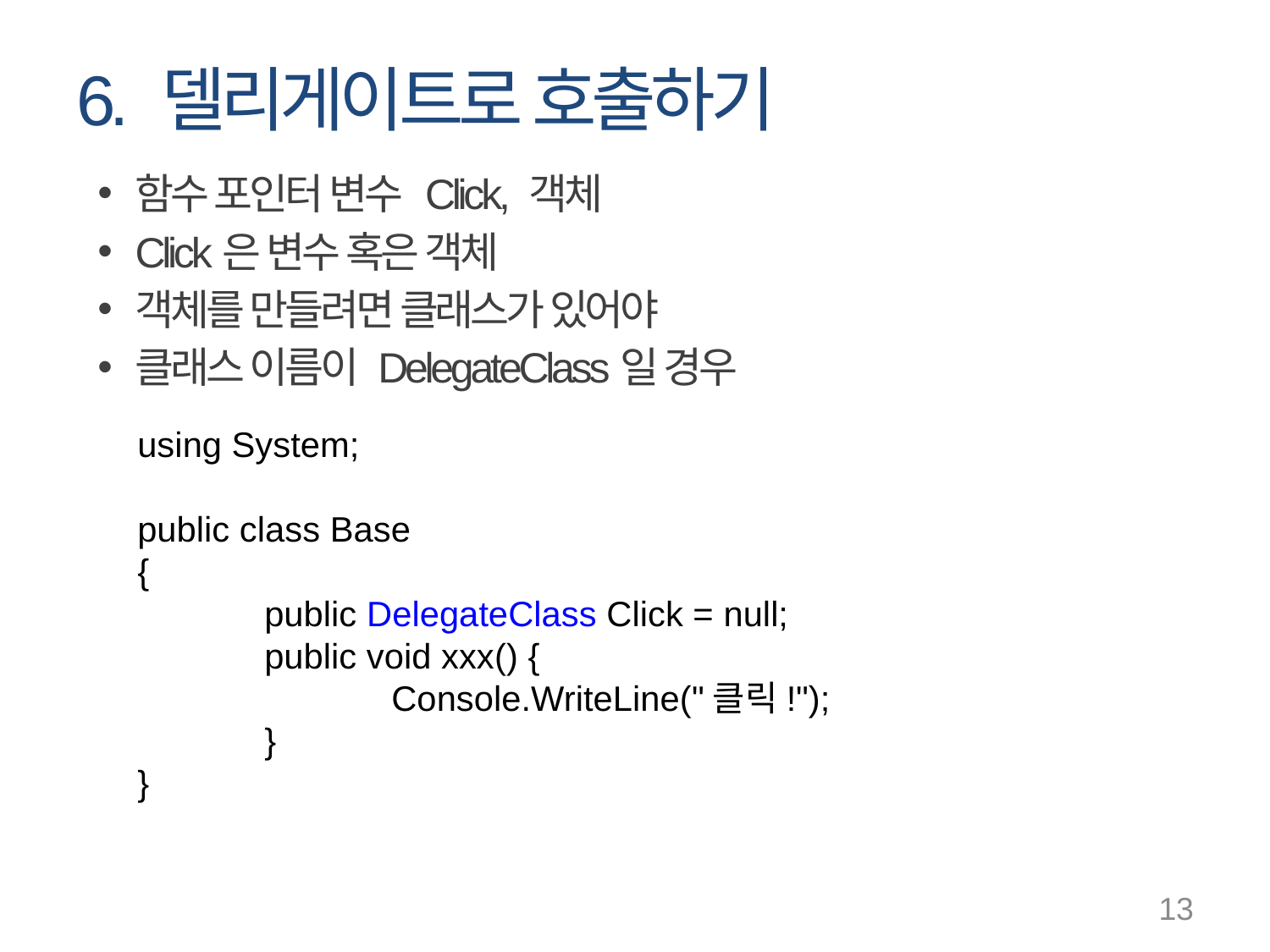

# 6. 델리게이트로 호출하기
함수 포인터 변수 Click, 객체
Click은 변수 혹은 객체
객체를 만들려면 클래스가 있어야
클래스 이름이 DelegateClass일 경우
using System;

public class Base
{
	public DelegateClass Click = null;
	public void xxx() {
		Console.WriteLine("클릭!");
	}
}
13